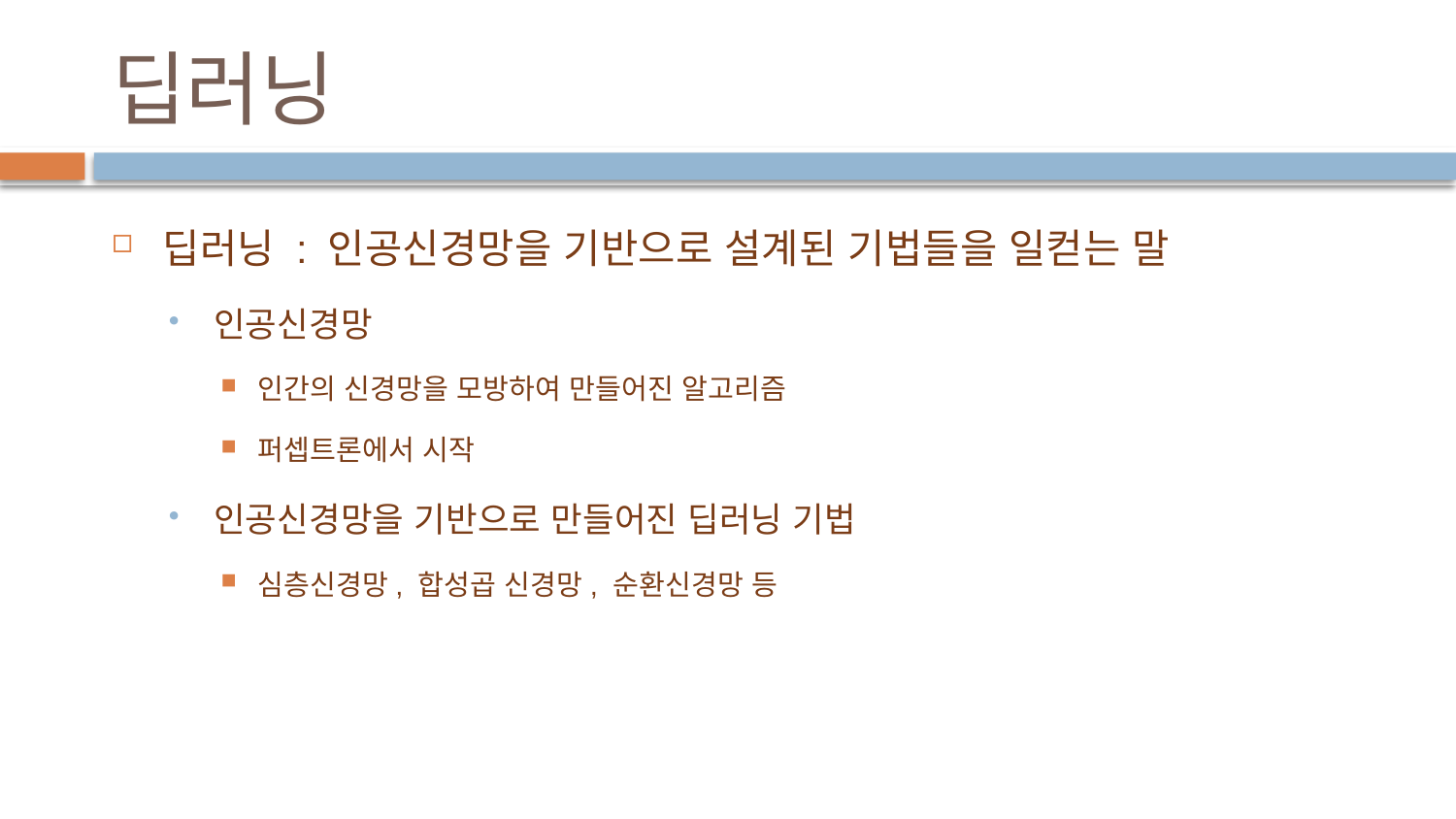

# 딥러닝
딥러닝 : 인공신경망을 기반으로 설계된 기법들을 일컫는 말
인공신경망
인간의 신경망을 모방하여 만들어진 알고리즘
퍼셉트론에서 시작
인공신경망을 기반으로 만들어진 딥러닝 기법
심층신경망, 합성곱 신경망, 순환신경망 등